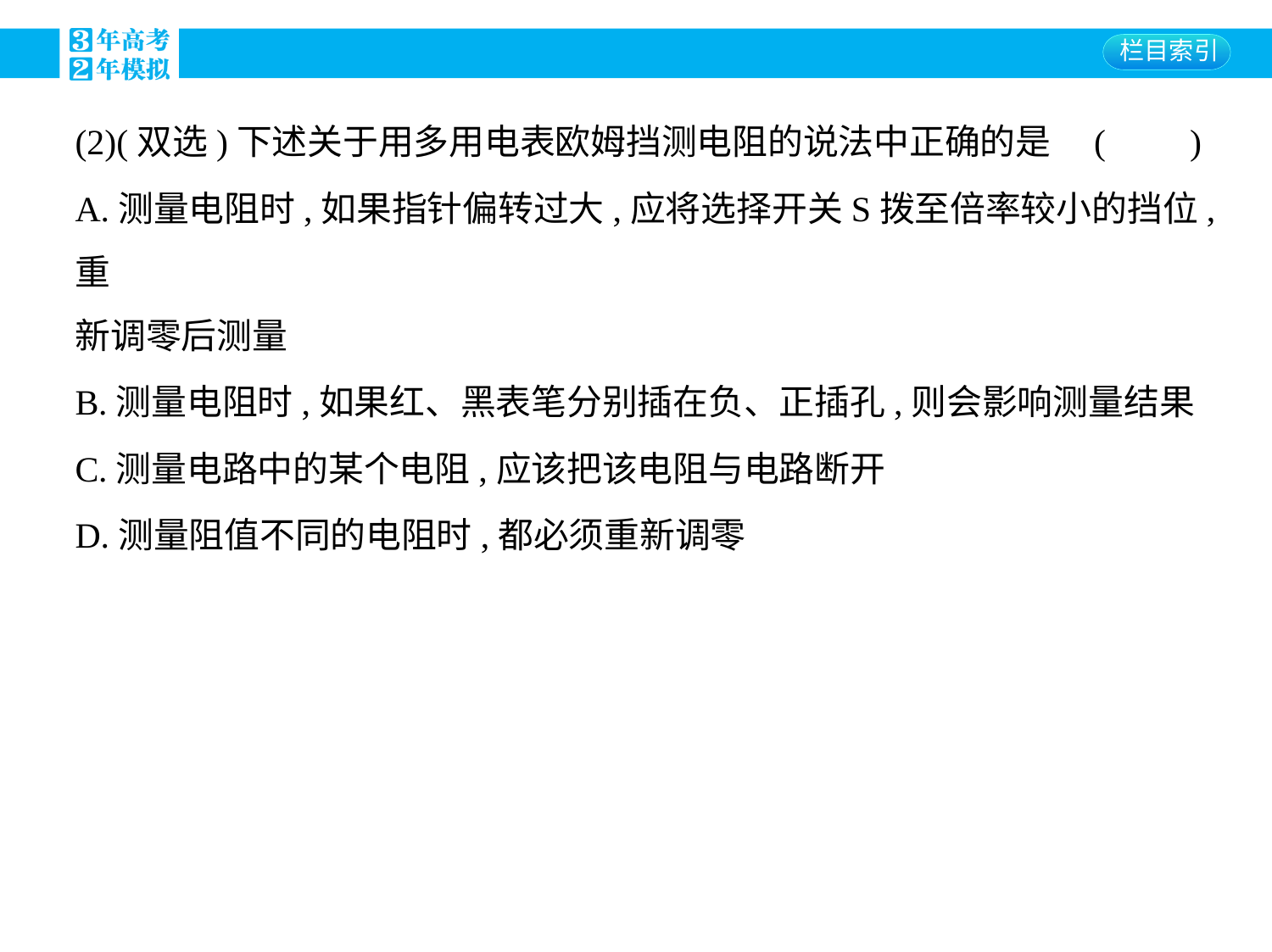

(2)(双选)下述关于用多用电表欧姆挡测电阻的说法中正确的是 (　    )
A.测量电阻时,如果指针偏转过大,应将选择开关S拨至倍率较小的挡位,重
新调零后测量
B.测量电阻时,如果红、黑表笔分别插在负、正插孔,则会影响测量结果
C.测量电路中的某个电阻,应该把该电阻与电路断开
D.测量阻值不同的电阻时,都必须重新调零